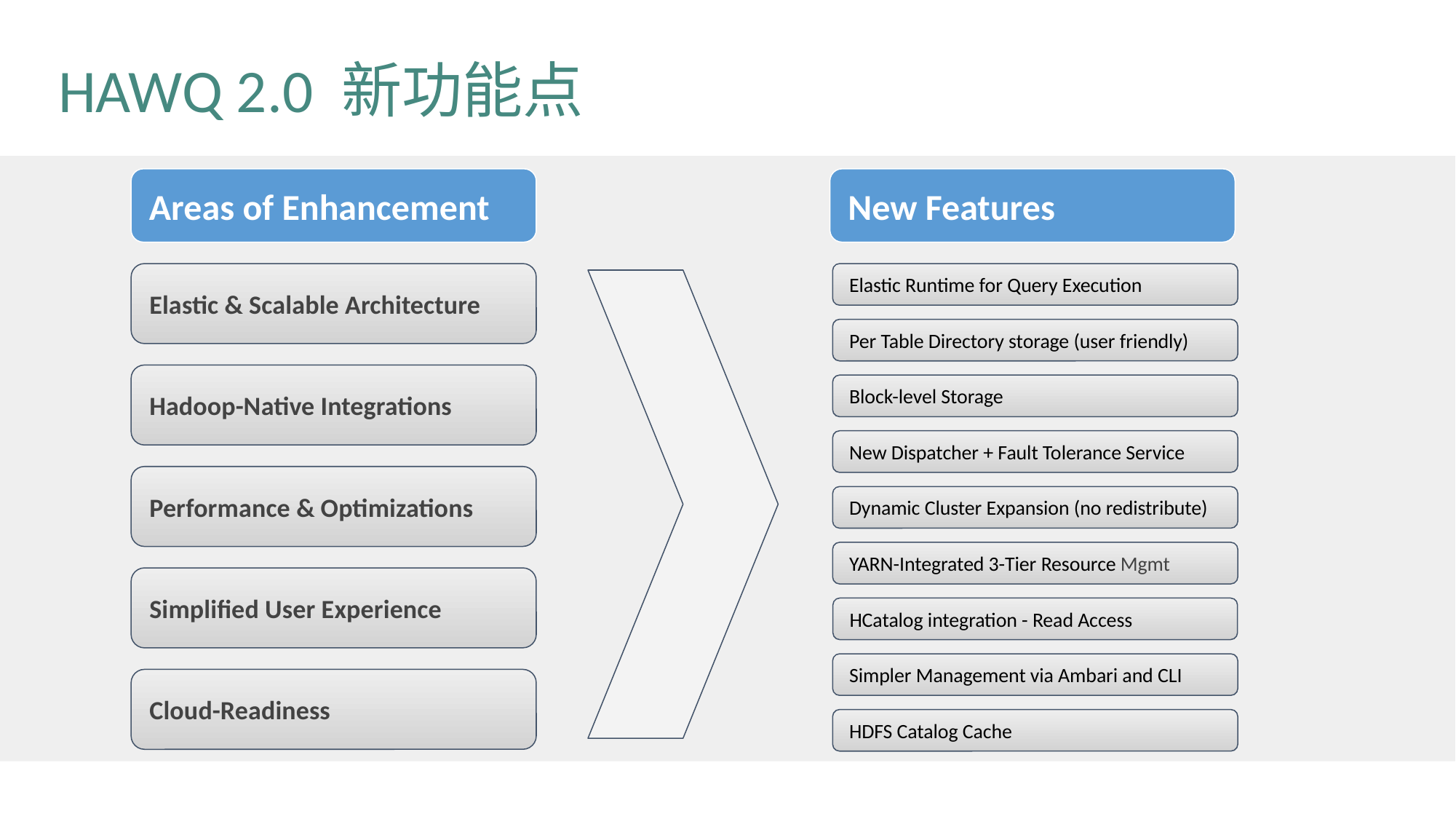

# HAWQ 2.0 新功能点

Areas of Enhancement
New Features
Elastic Runtime for Query Execution
Elastic & Scalable Architecture

Per Table Directory storage (user friendly)
Hadoop-Native Integrations
Block-level Storage
New Dispatcher + Fault Tolerance Service
Performance & Optimizations
Dynamic Cluster Expansion (no redistribute)
YARN-Integrated 3-Tier Resource Mgmt
Simplified User Experience
HCatalog integration - Read Access
Simpler Management via Ambari and CLI
Cloud-Readiness
HDFS Catalog Cache